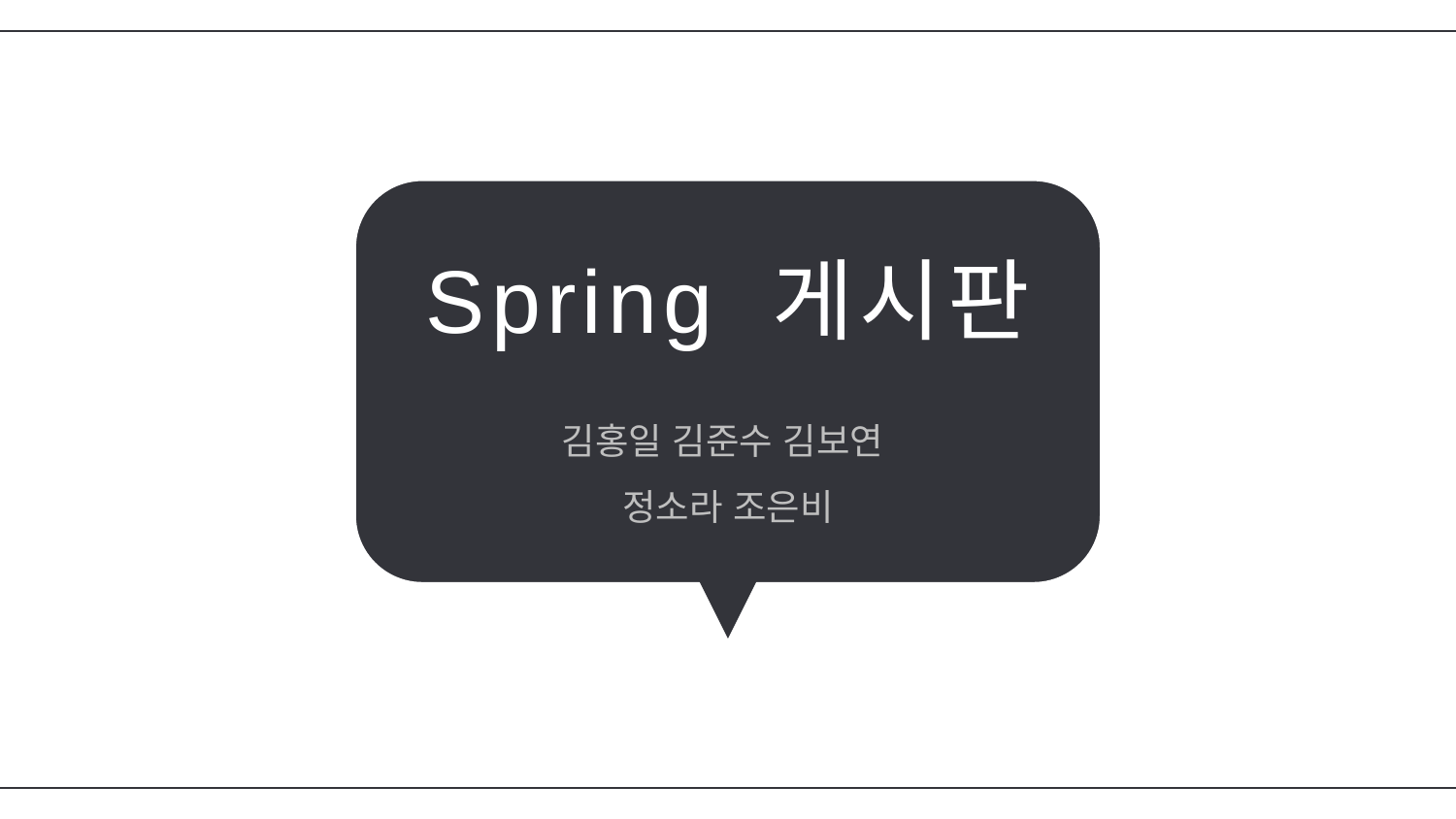

Spring 게시판
김홍일 김준수 김보연
정소라 조은비